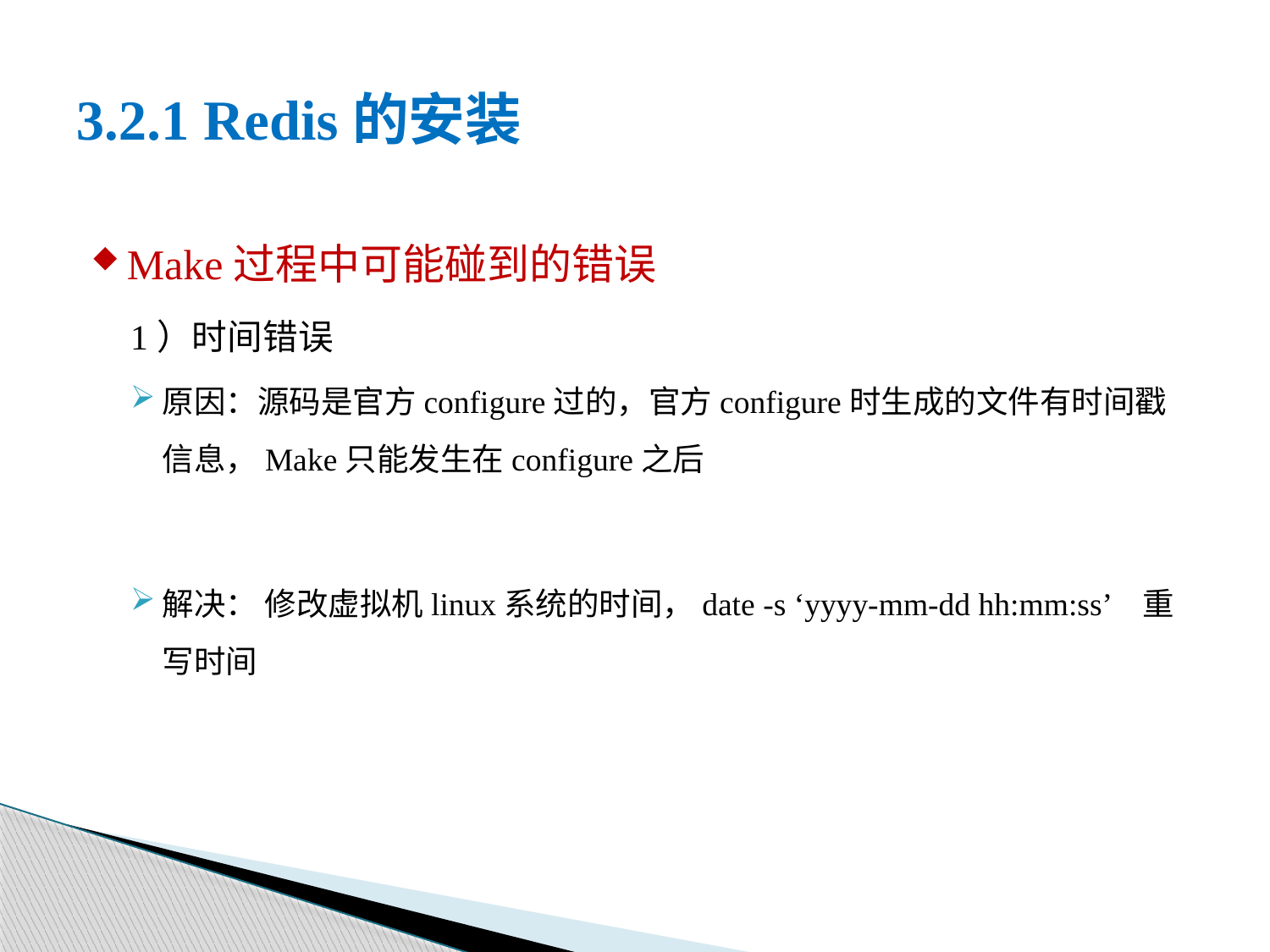

#
3.2.1 Redis的安装
Make过程中可能碰到的错误
1）时间错误
原因：源码是官方configure过的，官方configure时生成的文件有时间戳信息，Make只能发生在configure之后

解决： 修改虚拟机linux系统的时间，date -s ‘yyyy-mm-dd hh:mm:ss’   重写时间